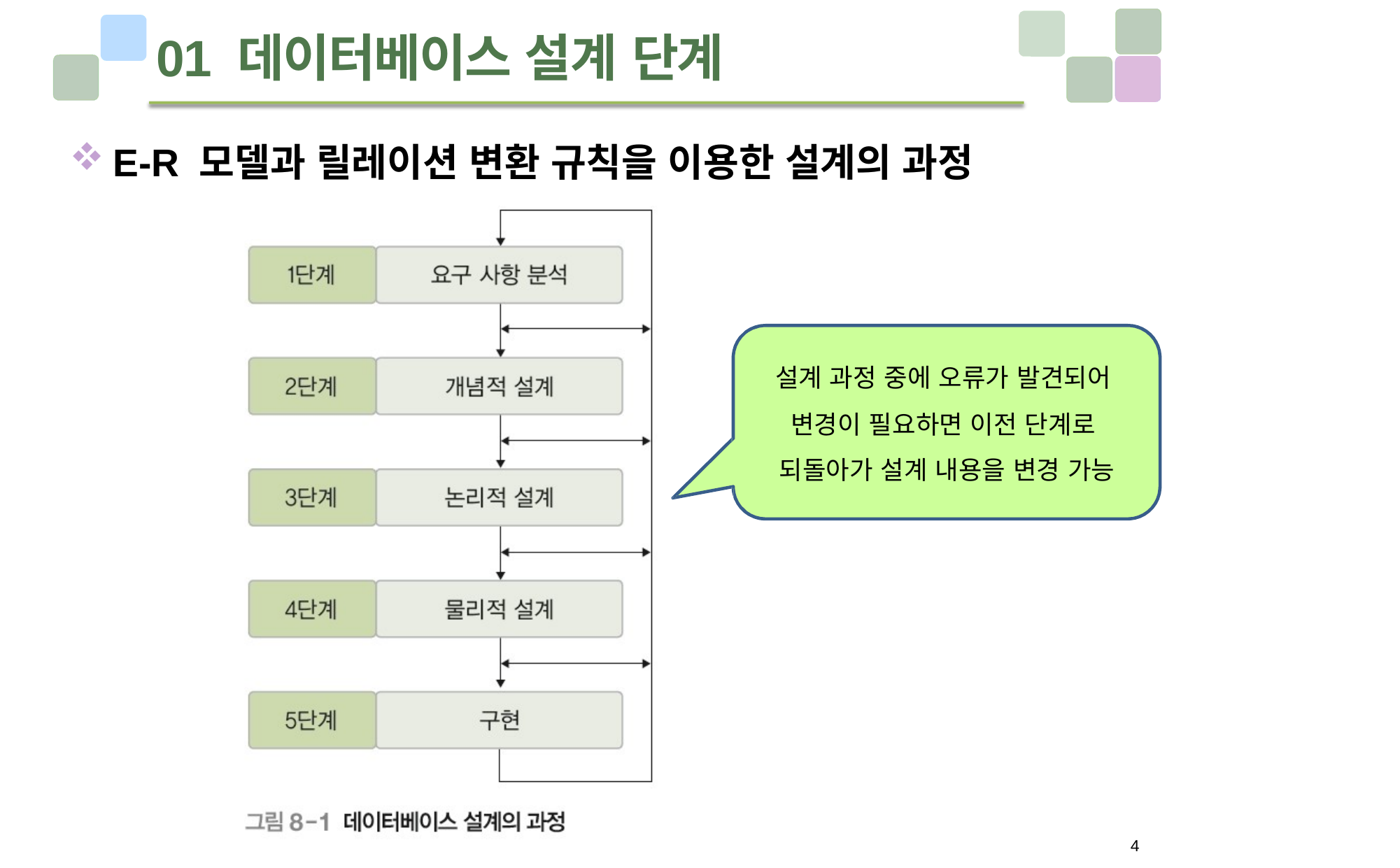

# 01 데이터베이스 설계 단계
E-R 모델과 릴레이션 변환 규칙을 이용한 설계의 과정

설계 과정 중에 오류가 발견되어  변경이 필요하면 이전 단계로  되돌아가 설계 내용을 변경 가능
4